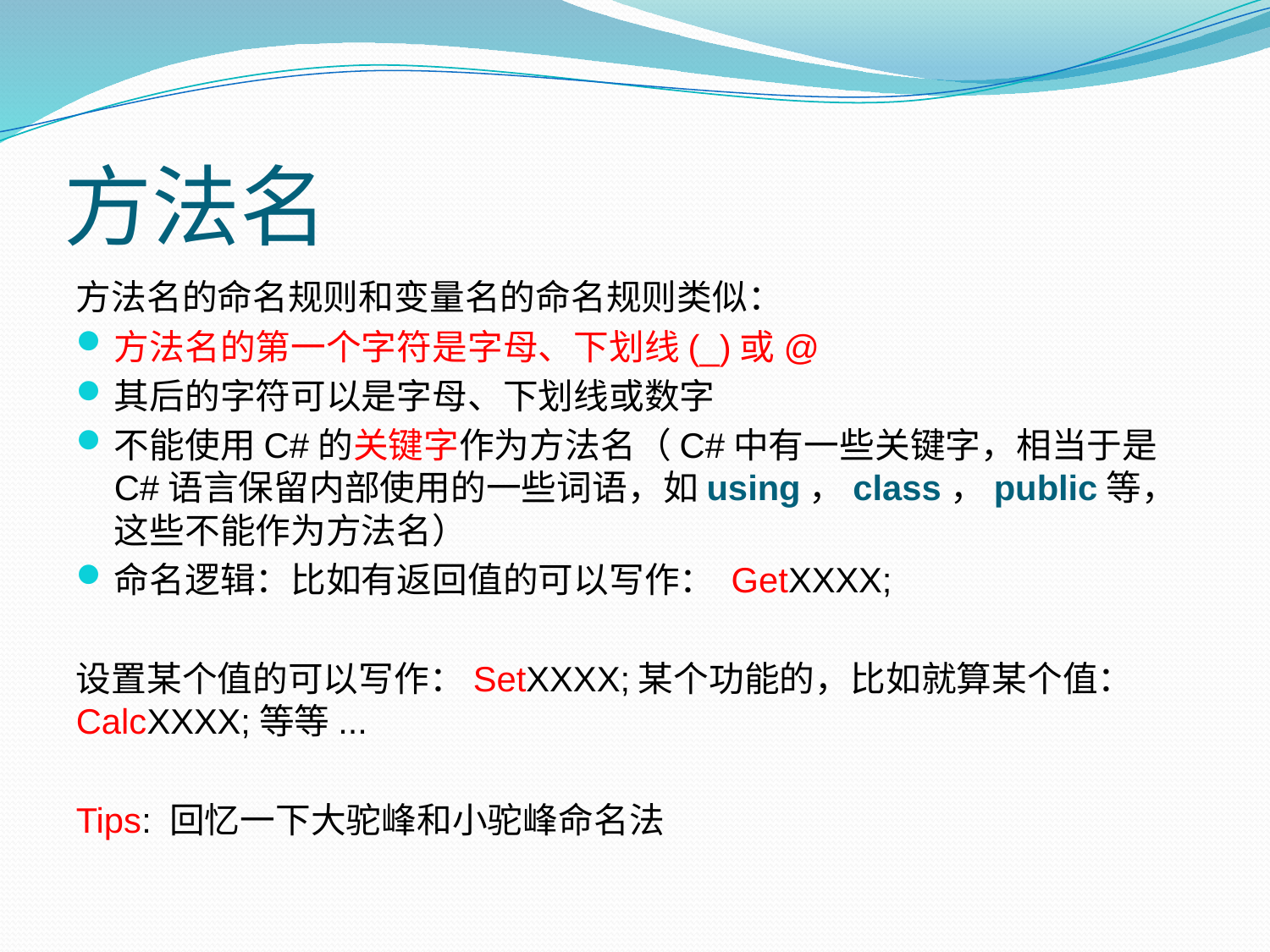

# 方法名
方法名的命名规则和变量名的命名规则类似：
方法名的第一个字符是字母、下划线(_)或@
其后的字符可以是字母、下划线或数字
不能使用C#的关键字作为方法名（C#中有一些关键字，相当于是C#语言保留内部使用的一些词语，如using，class，public等，这些不能作为方法名）
命名逻辑：比如有返回值的可以写作： GetXXXX;

设置某个值的可以写作：SetXXXX;某个功能的，比如就算某个值：CalcXXXX;等等...

Tips: 回忆一下大驼峰和小驼峰命名法